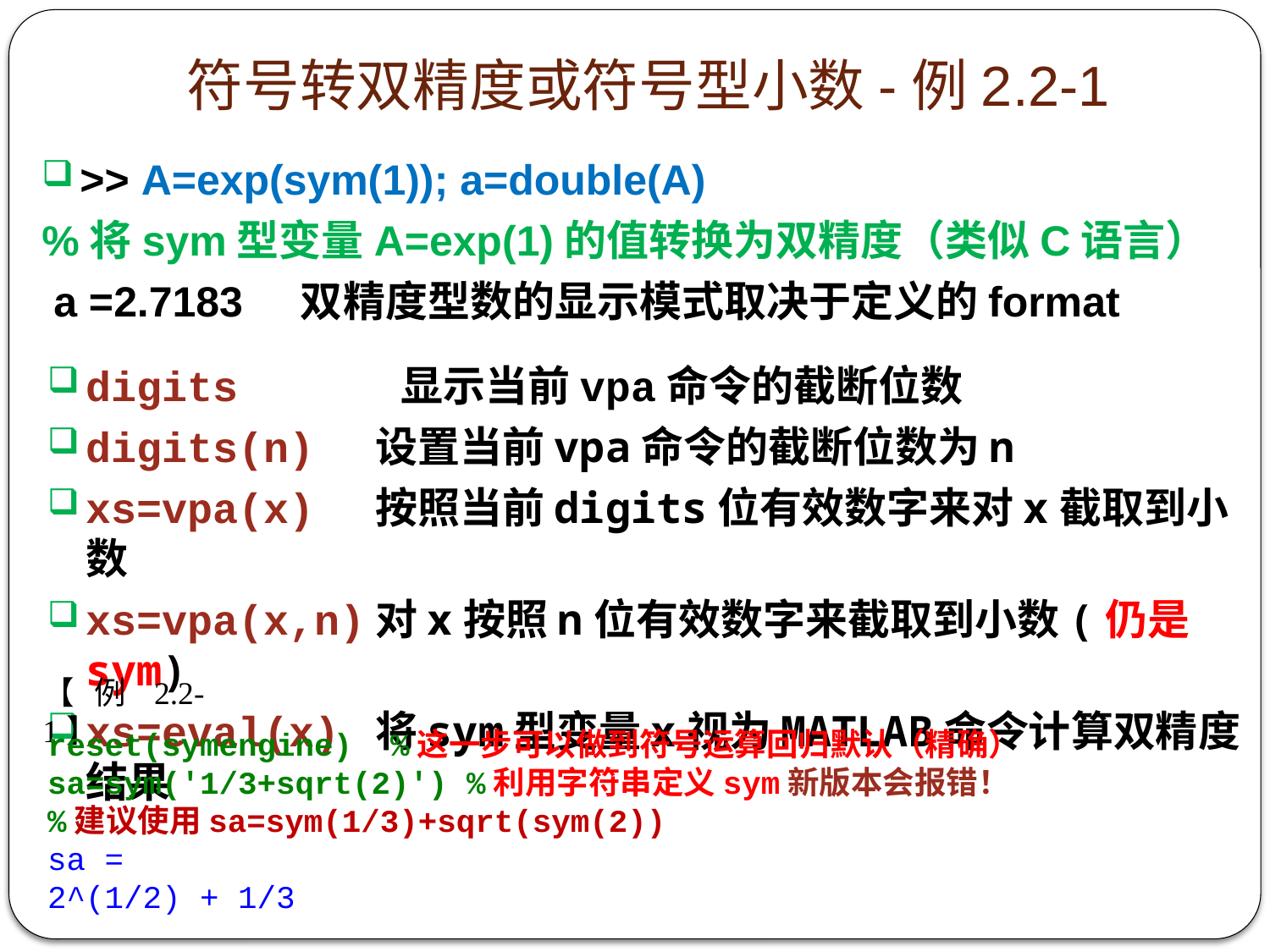

# 符号转双精度或符号型小数-例2.2-1
>> A=exp(sym(1)); a=double(A)
%将sym型变量A=exp(1)的值转换为双精度（类似C语言）
 a =2.7183    双精度型数的显示模式取决于定义的format
digits      显示当前vpa命令的截断位数
digits(n)  设置当前vpa命令的截断位数为n
xs=vpa(x)  按照当前digits位有效数字来对x截取到小数
xs=vpa(x,n)对x按照n位有效数字来截取到小数(仍是sym)
xs=eval(x) 将sym型变量x视为MATLAB命令计算双精度结果
【例2.2-1】
reset(symengine)  %这一步可以做到符号运算回归默认（精确）
sa=sym('1/3+sqrt(2)') %利用字符串定义sym新版本会报错！
%建议使用sa=sym(1/3)+sqrt(sym(2))
sa =
2^(1/2) + 1/3